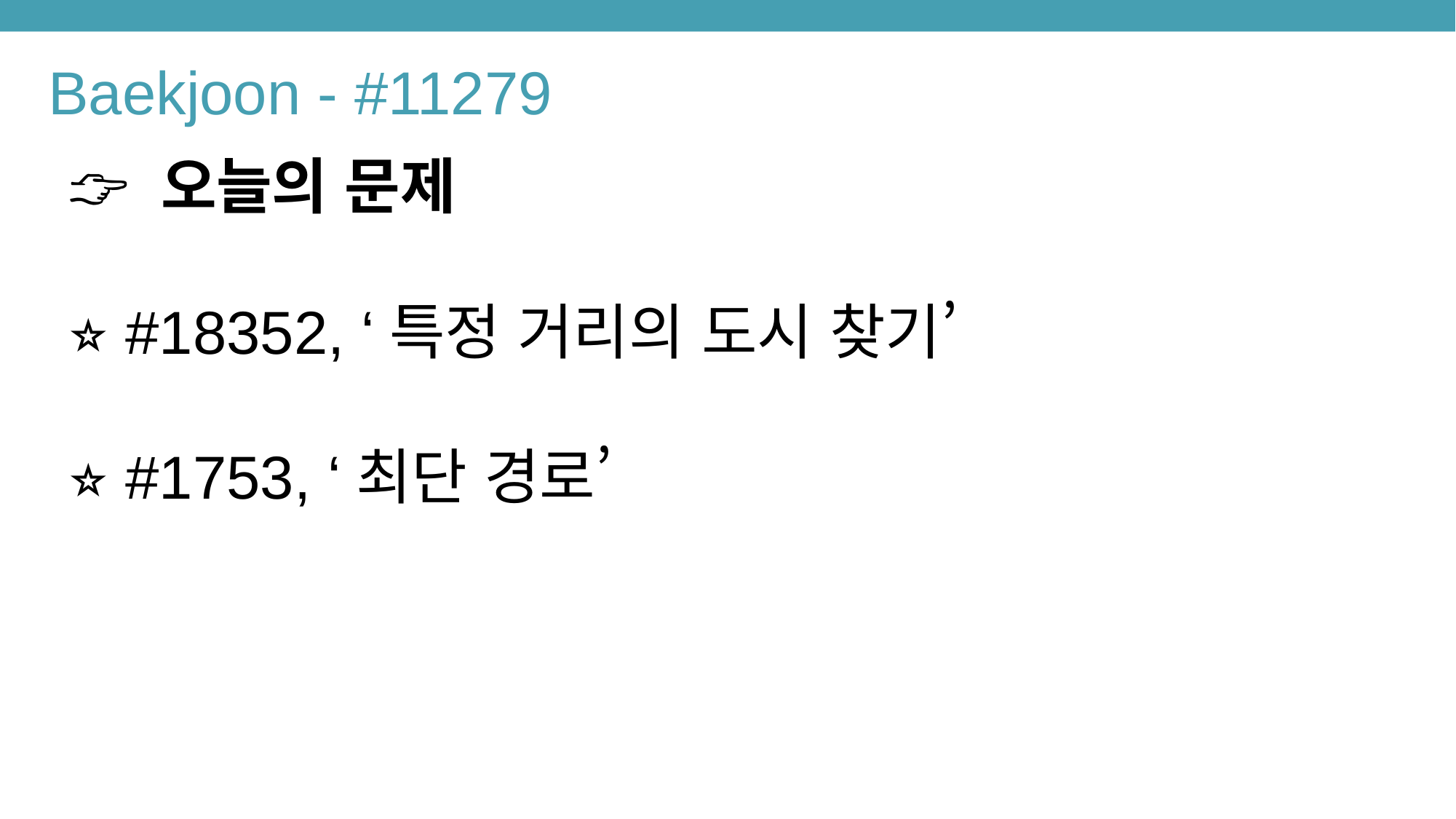

Baekjoon - #11279
👉 오늘의 문제

⭐️ #18352, ‘특정 거리의 도시 찾기’

⭐️ #1753, ‘최단 경로’